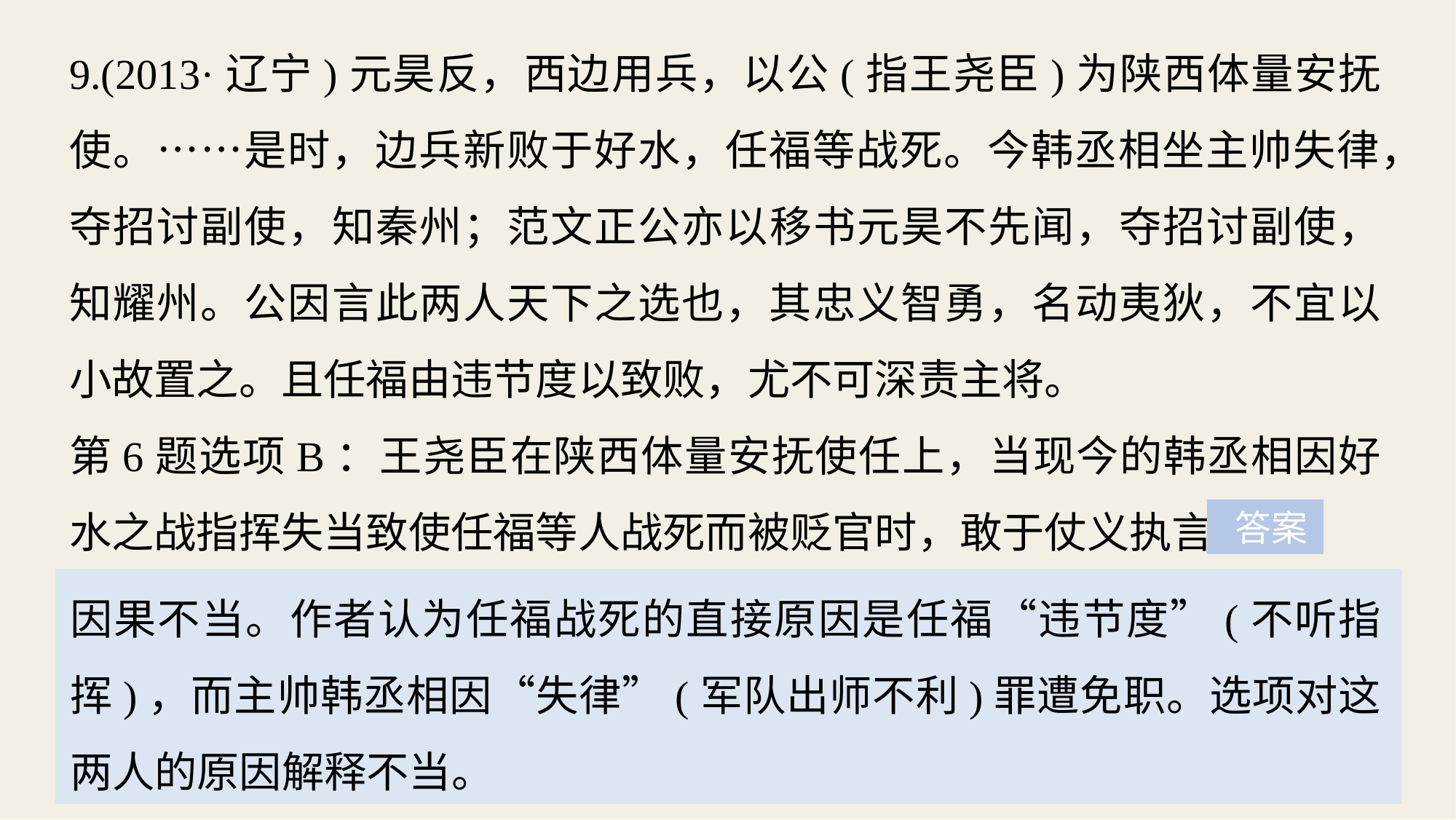

9.(2013·辽宁)元昊反，西边用兵，以公(指王尧臣)为陕西体量安抚使。……是时，边兵新败于好水，任福等战死。今韩丞相坐主帅失律，夺招讨副使，知秦州；范文正公亦以移书元昊不先闻，夺招讨副使，知耀州。公因言此两人天下之选也，其忠义智勇，名动夷狄，不宜以小故置之。且任福由违节度以致败，尤不可深责主将。
第6题选项B：王尧臣在陕西体量安抚使任上，当现今的韩丞相因好水之战指挥失当致使任福等人战死而被贬官时，敢于仗义执言。
 答案
因果不当。作者认为任福战死的直接原因是任福“违节度”(不听指挥)，而主帅韩丞相因“失律”(军队出师不利)罪遭免职。选项对这两人的原因解释不当。